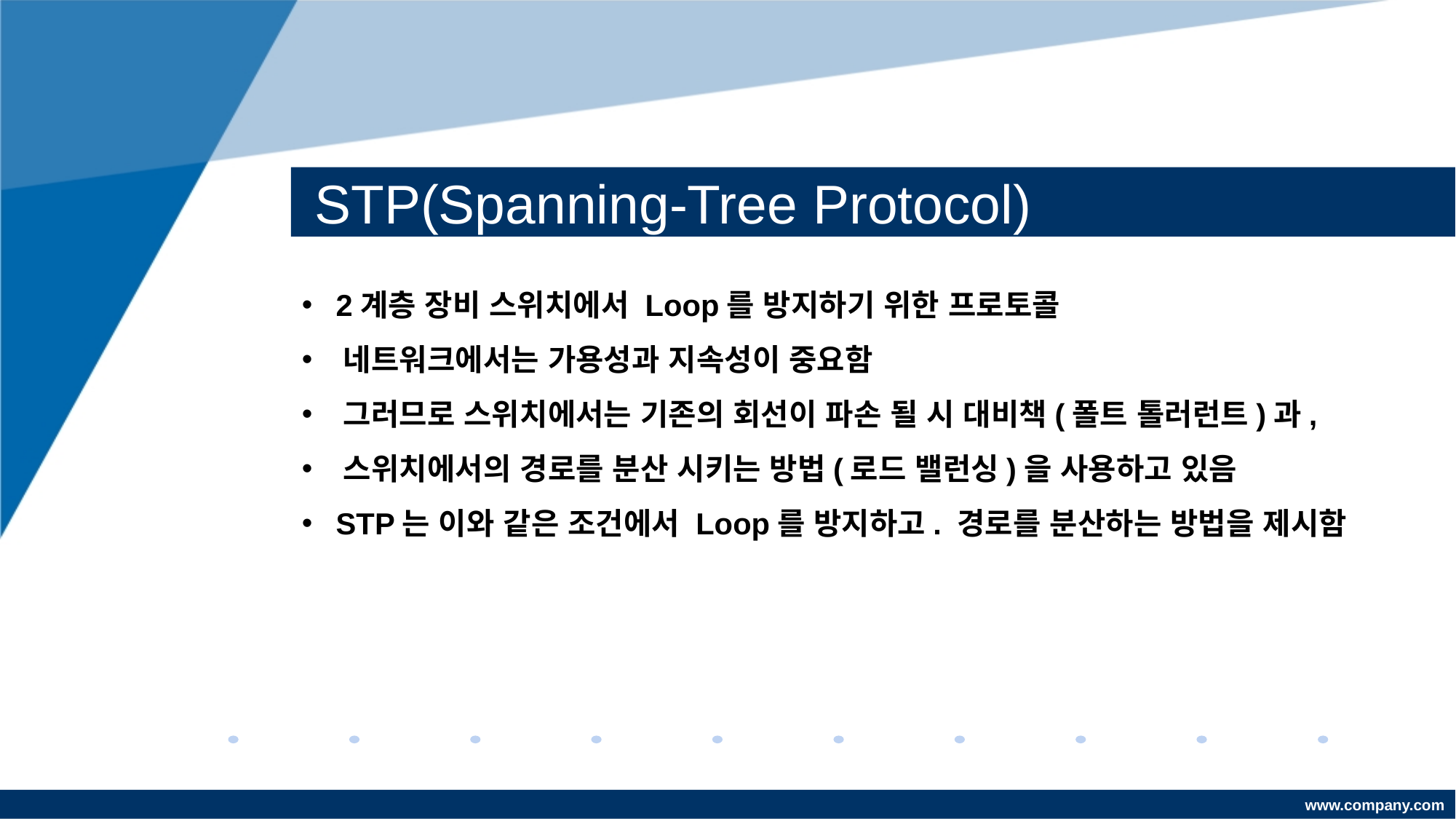

# STP(Spanning-Tree Protocol)
 2계층 장비 스위치에서 Loop를 방지하기 위한 프로토콜
 네트워크에서는 가용성과 지속성이 중요함
 그러므로 스위치에서는 기존의 회선이 파손 될 시 대비책(폴트 톨러런트)과,
 스위치에서의 경로를 분산 시키는 방법(로드 밸런싱)을 사용하고 있음
 STP는 이와 같은 조건에서 Loop를 방지하고. 경로를 분산하는 방법을 제시함